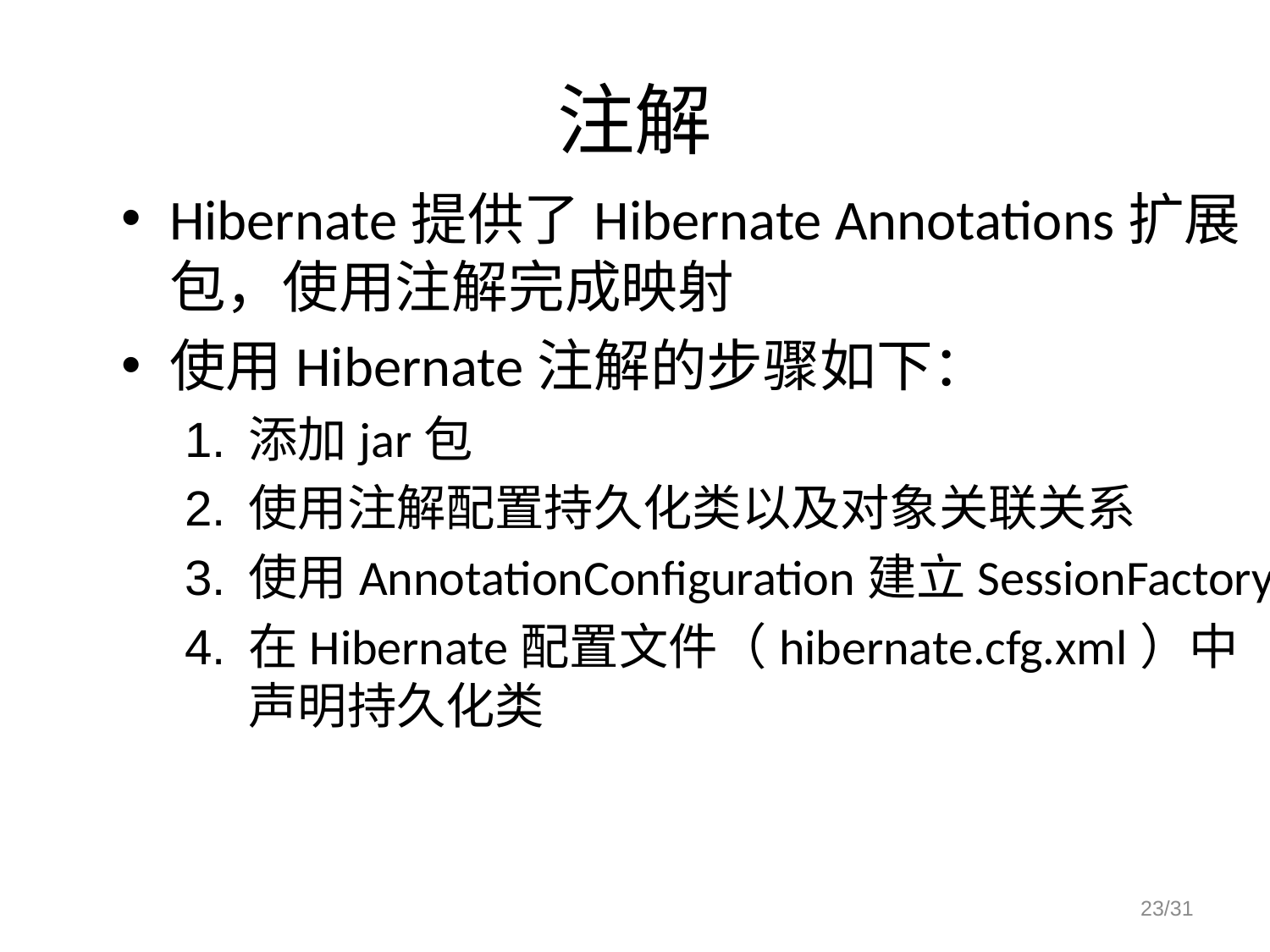

# 注解
Hibernate提供了Hibernate Annotations扩展包，使用注解完成映射
使用Hibernate注解的步骤如下：
添加jar包
使用注解配置持久化类以及对象关联关系
使用AnnotationConfiguration建立SessionFactory
在Hibernate配置文件（hibernate.cfg.xml）中声明持久化类
23/31